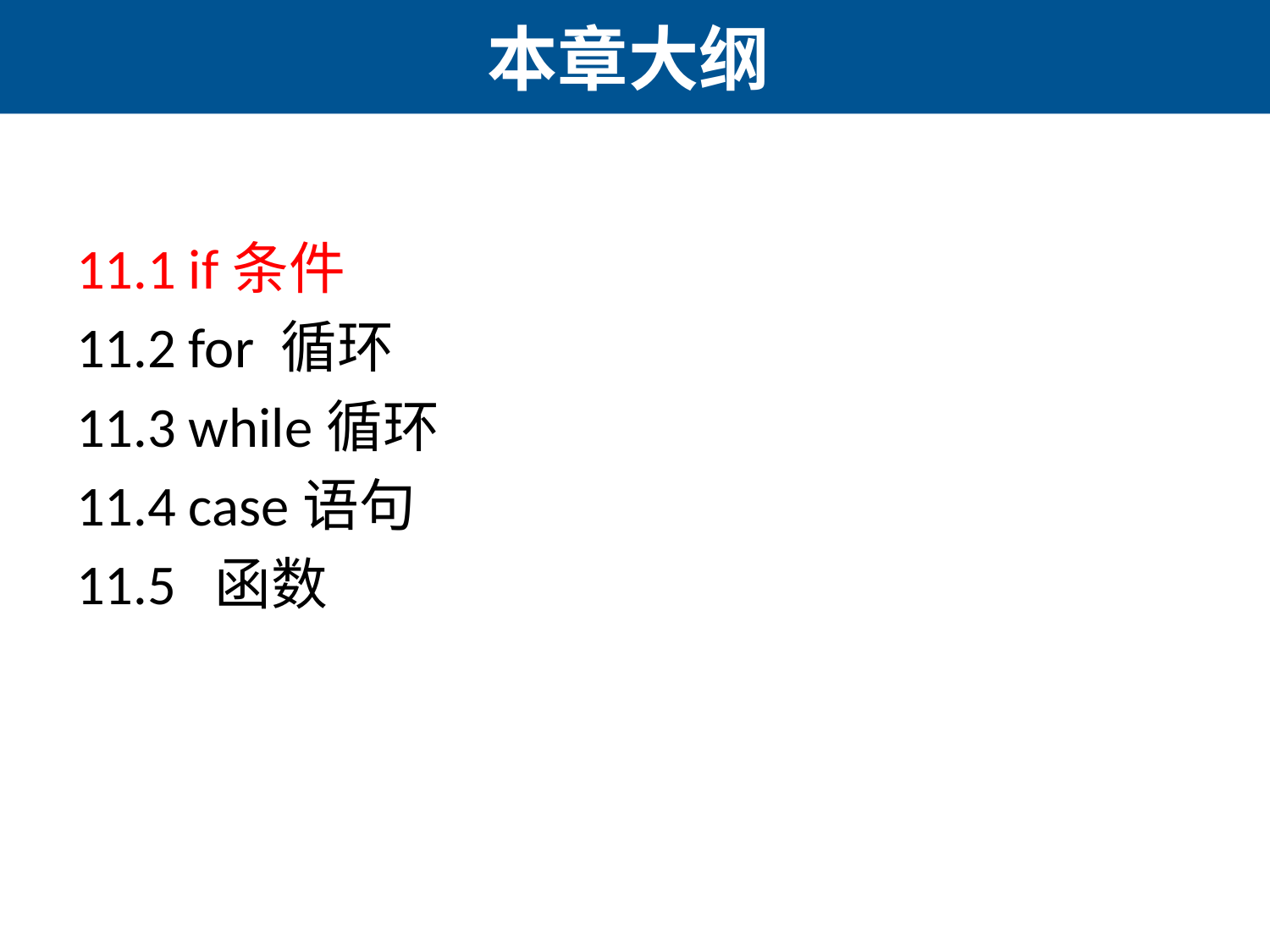

# 本章大纲
11.1 if条件
11.2 for 循环
11.3 while循环
11.4 case语句
11.5  函数